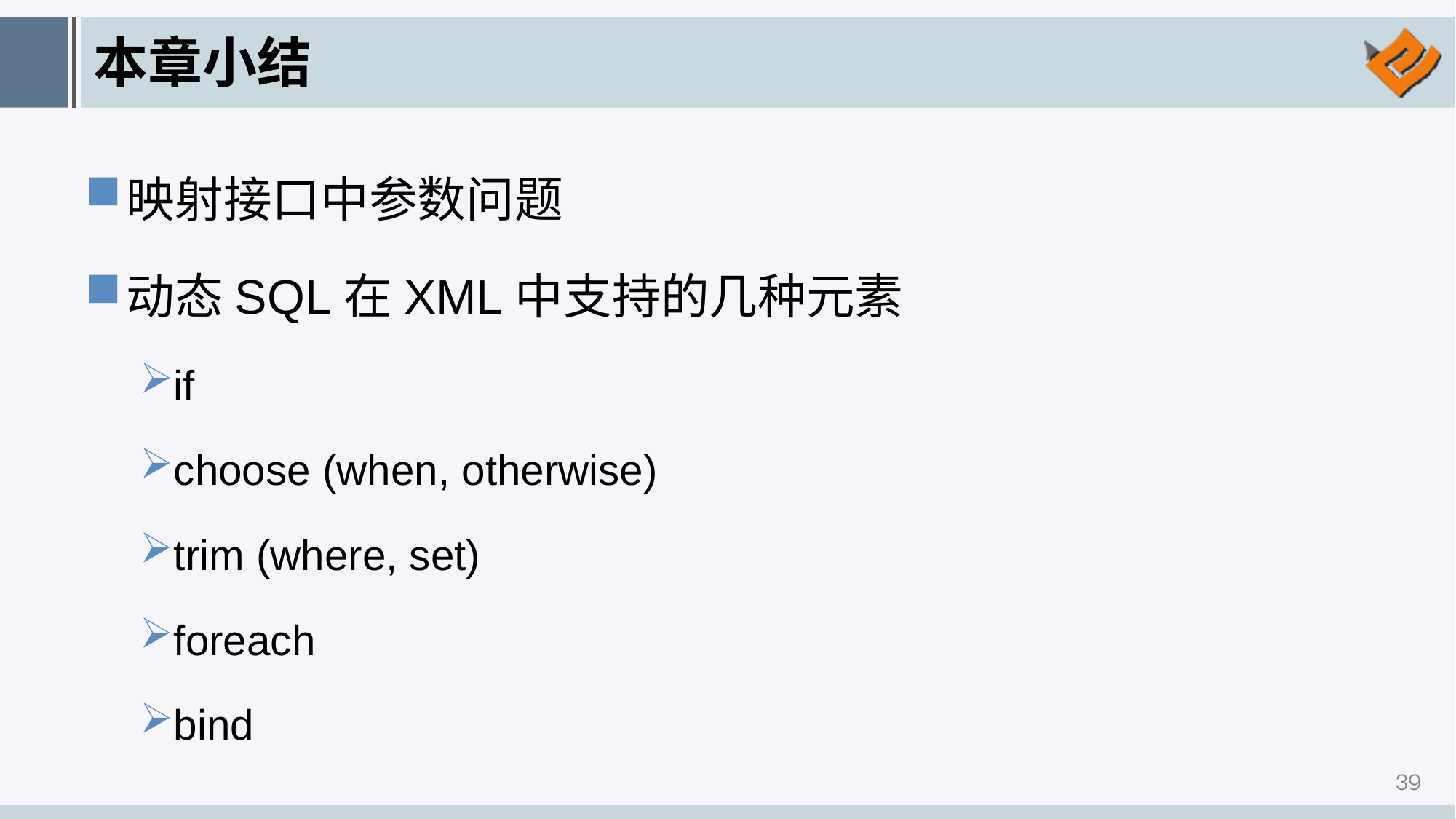

# 本章小结
映射接口中参数问题
动态SQL在XML中支持的几种元素
if
choose (when, otherwise)
trim (where, set)
foreach
bind